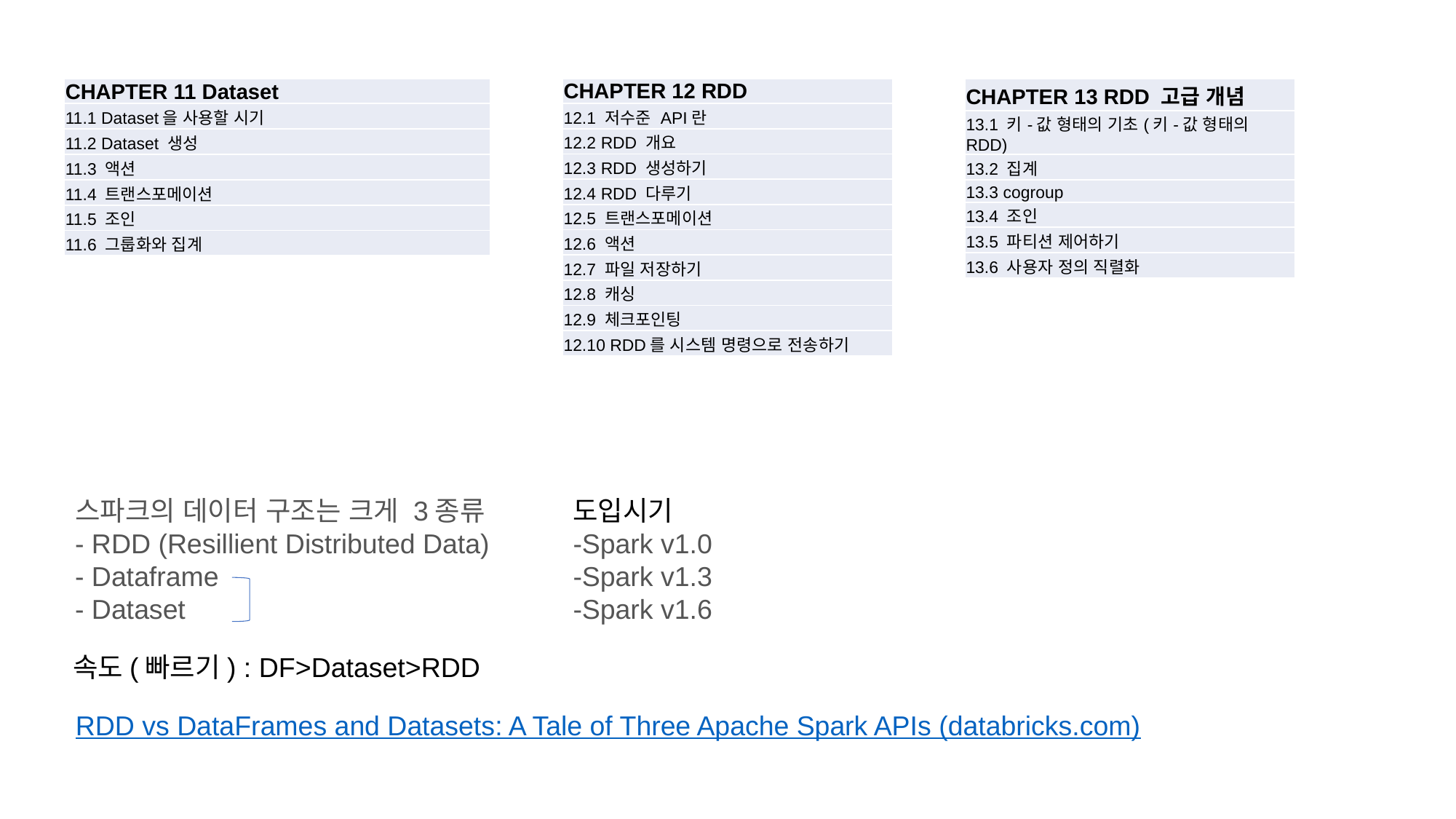

| CHAPTER 11 Dataset |
| --- |
| 11.1 Dataset을 사용할 시기 |
| 11.2 Dataset 생성 |
| 11.3 액션 |
| 11.4 트랜스포메이션 |
| 11.5 조인 |
| 11.6 그룹화와 집계 |
| CHAPTER 12 RDD |
| --- |
| 12.1 저수준 API란 |
| 12.2 RDD 개요 |
| 12.3 RDD 생성하기 |
| 12.4 RDD 다루기 |
| 12.5 트랜스포메이션 |
| 12.6 액션 |
| 12.7 파일 저장하기 |
| 12.8 캐싱 |
| 12.9 체크포인팅 |
| 12.10 RDD를 시스템 명령으로 전송하기 |
| CHAPTER 13 RDD 고급 개념 |
| --- |
| 13.1 키-값 형태의 기초(키-값 형태의 RDD) |
| 13.2 집계 |
| 13.3 cogroup |
| 13.4 조인 |
| 13.5 파티션 제어하기 |
| 13.6 사용자 정의 직렬화 |
스파크의 데이터 구조는 크게 3종류
- RDD (Resillient Distributed Data)
- Dataframe 
- Dataset
도입시기
-Spark v1.0
-Spark v1.3
-Spark v1.6

속도(빠르기) : DF>Dataset>RDD
RDD vs DataFrames and Datasets: A Tale of Three Apache Spark APIs (databricks.com)